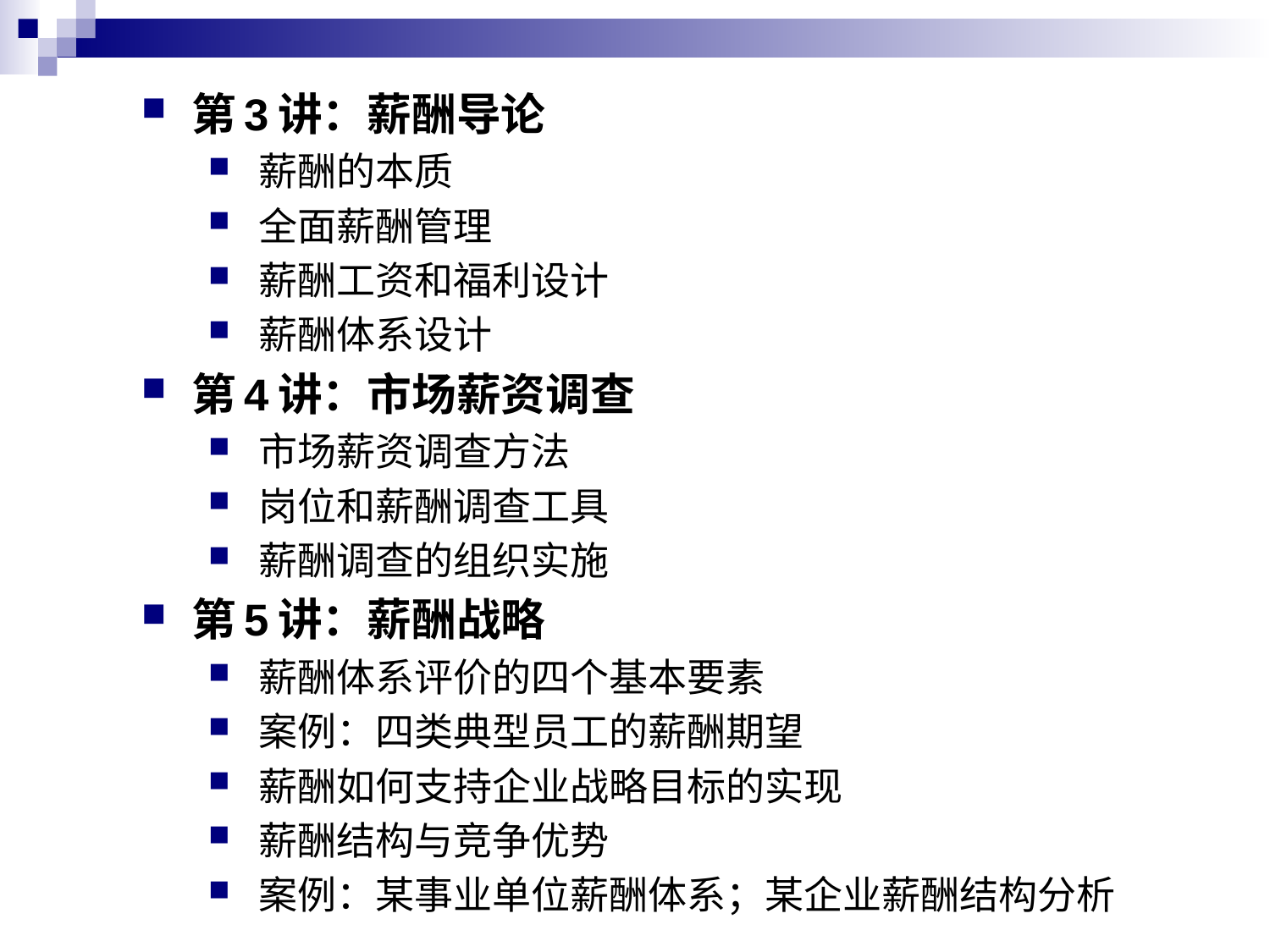

第3讲：薪酬导论
薪酬的本质
全面薪酬管理
薪酬工资和福利设计
薪酬体系设计
第4讲：市场薪资调查
市场薪资调查方法
岗位和薪酬调查工具
薪酬调查的组织实施
第5讲：薪酬战略
薪酬体系评价的四个基本要素
案例：四类典型员工的薪酬期望
薪酬如何支持企业战略目标的实现
薪酬结构与竞争优势
案例：某事业单位薪酬体系；某企业薪酬结构分析
5